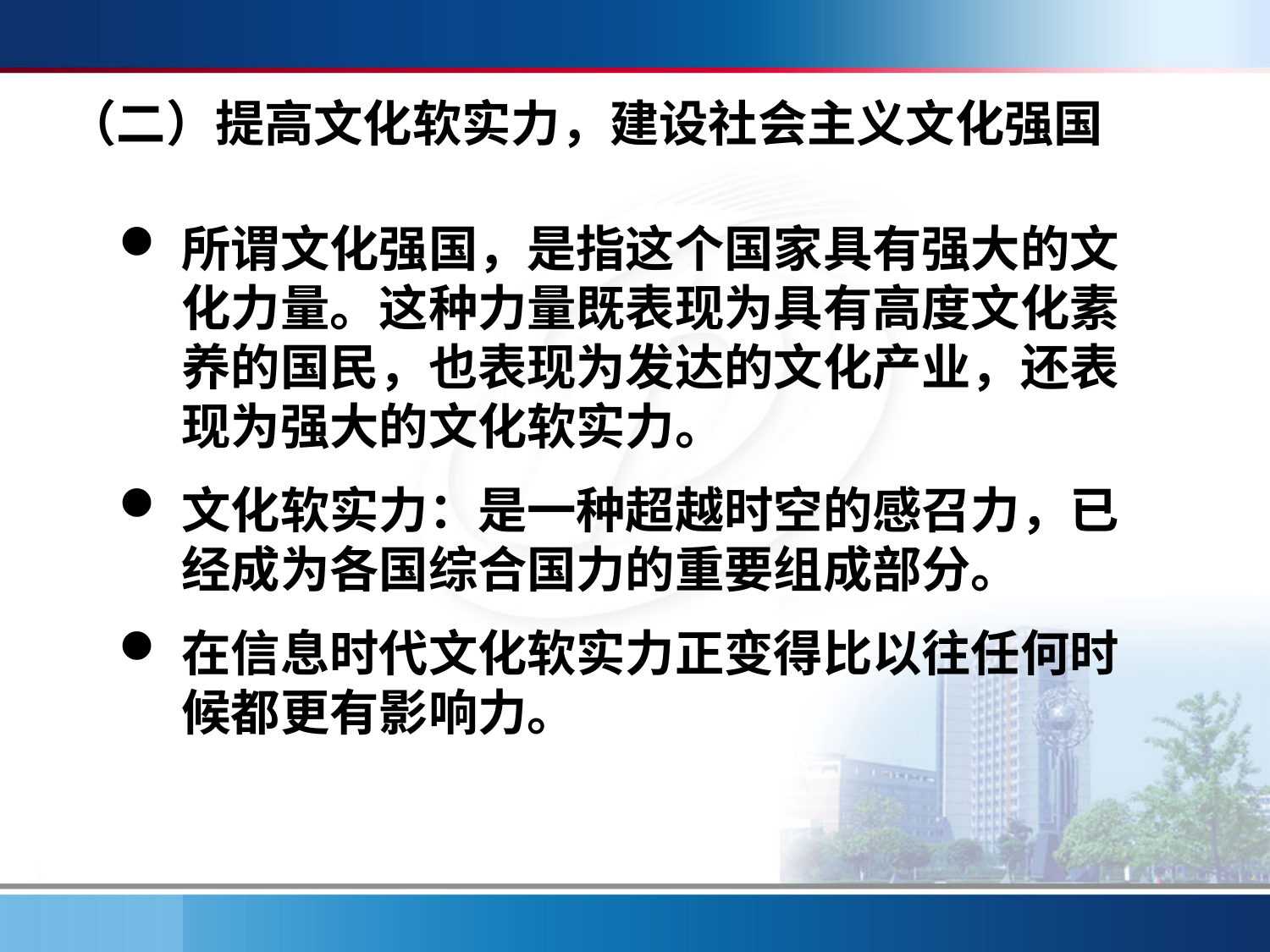

（二）提高文化软实力，建设社会主义文化强国
所谓文化强国，是指这个国家具有强大的文化力量。这种力量既表现为具有高度文化素养的国民，也表现为发达的文化产业，还表现为强大的文化软实力。
文化软实力：是一种超越时空的感召力，已经成为各国综合国力的重要组成部分。
在信息时代文化软实力正变得比以往任何时候都更有影响力。